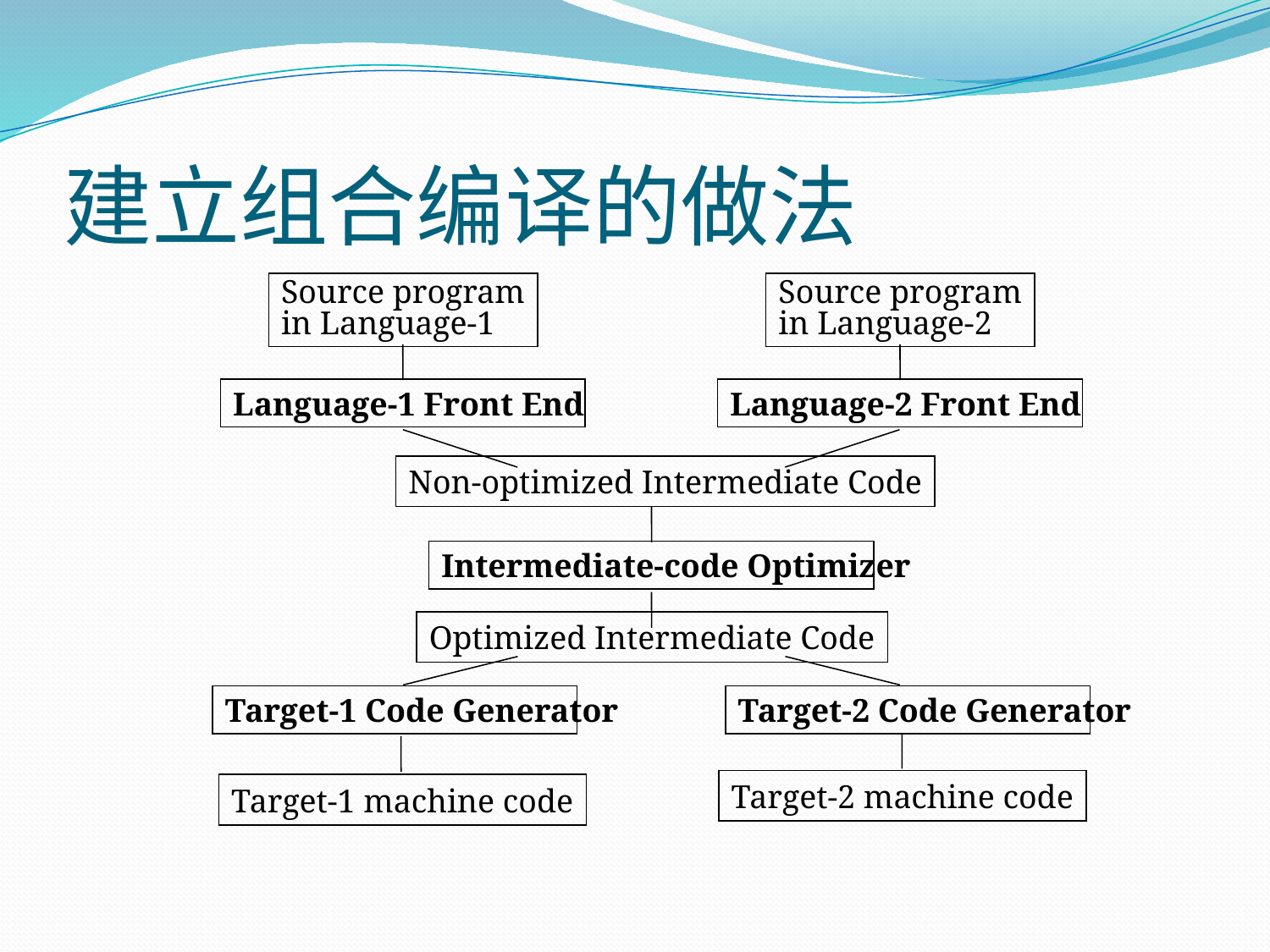

# 建立组合编译的做法
Source program
in Language-1
Source program
in Language-2

Language-1 Front End
Language-2 Front End

Non-optimized Intermediate Code

Intermediate-code Optimizer

Optimized Intermediate Code

Target-1 Code Generator
Target-2 Code Generator

Target-2 machine code
Target-1 machine code